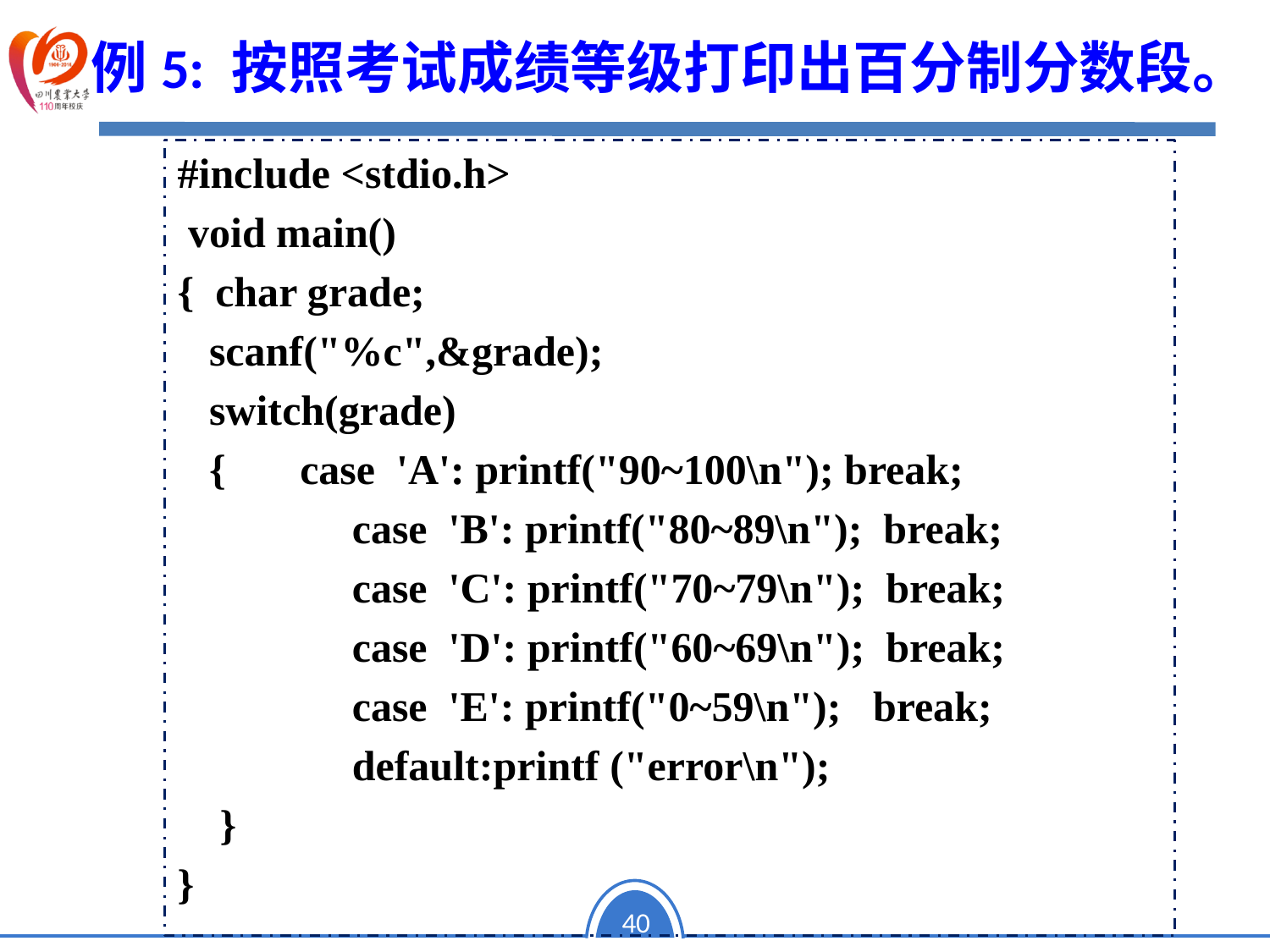

# 例5: 按照考试成绩等级打印出百分制分数段。
#include <stdio.h>
 void main()
{  char grade;
   scanf("%c",&grade);
   switch(grade)
   {       case  'A': printf("90~100\n"); break;
   		case  'B': printf("80~89\n");  break;
   		case  'C': printf("70~79\n");  break;
   		case  'D': printf("60~69\n");  break;
   		case  'E': printf("0~59\n");   break;
   		default:printf ("error\n");
    }
}